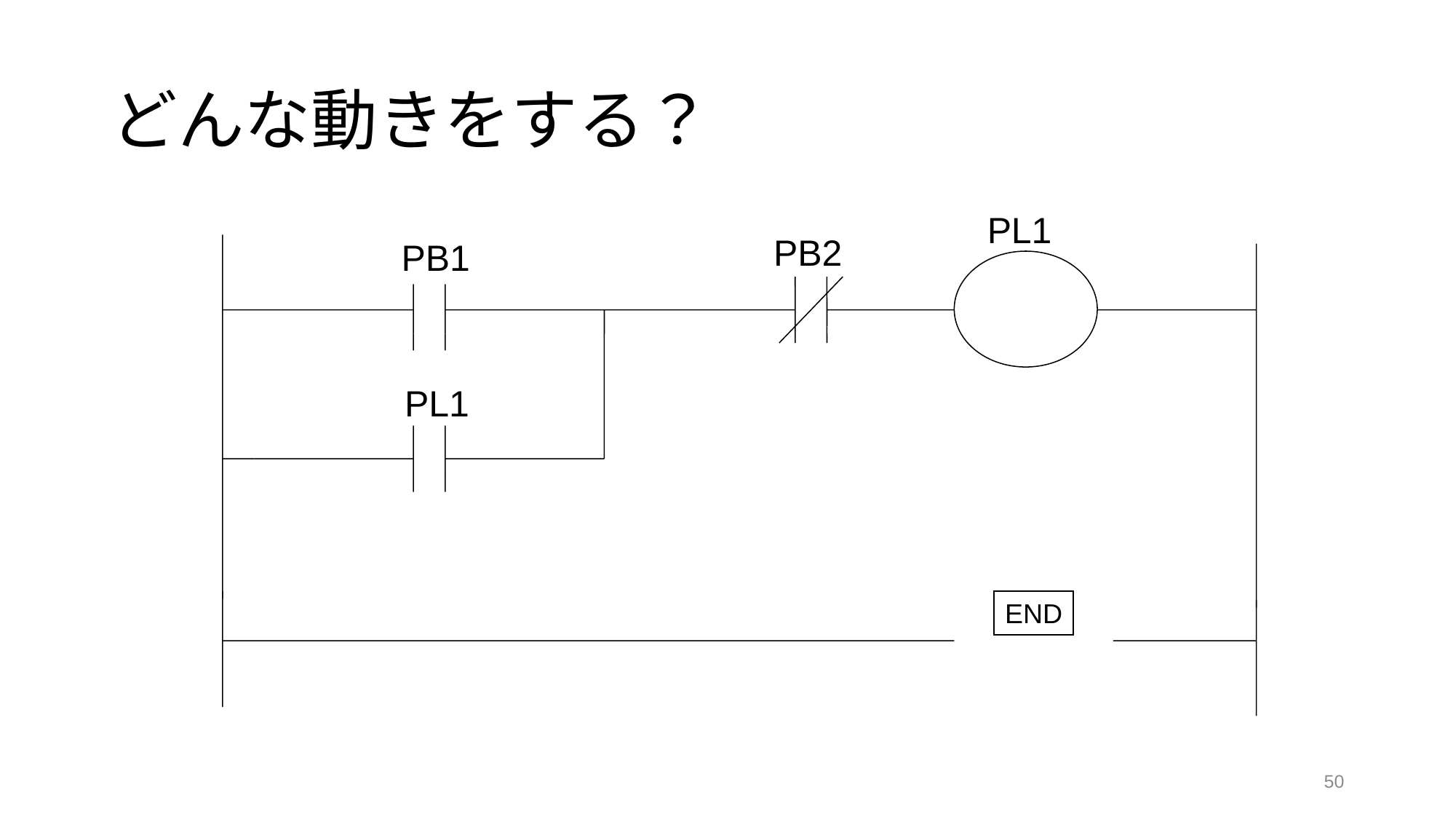

# どんな動きをする？
PL1
PB2
PB1

PL1

END

50